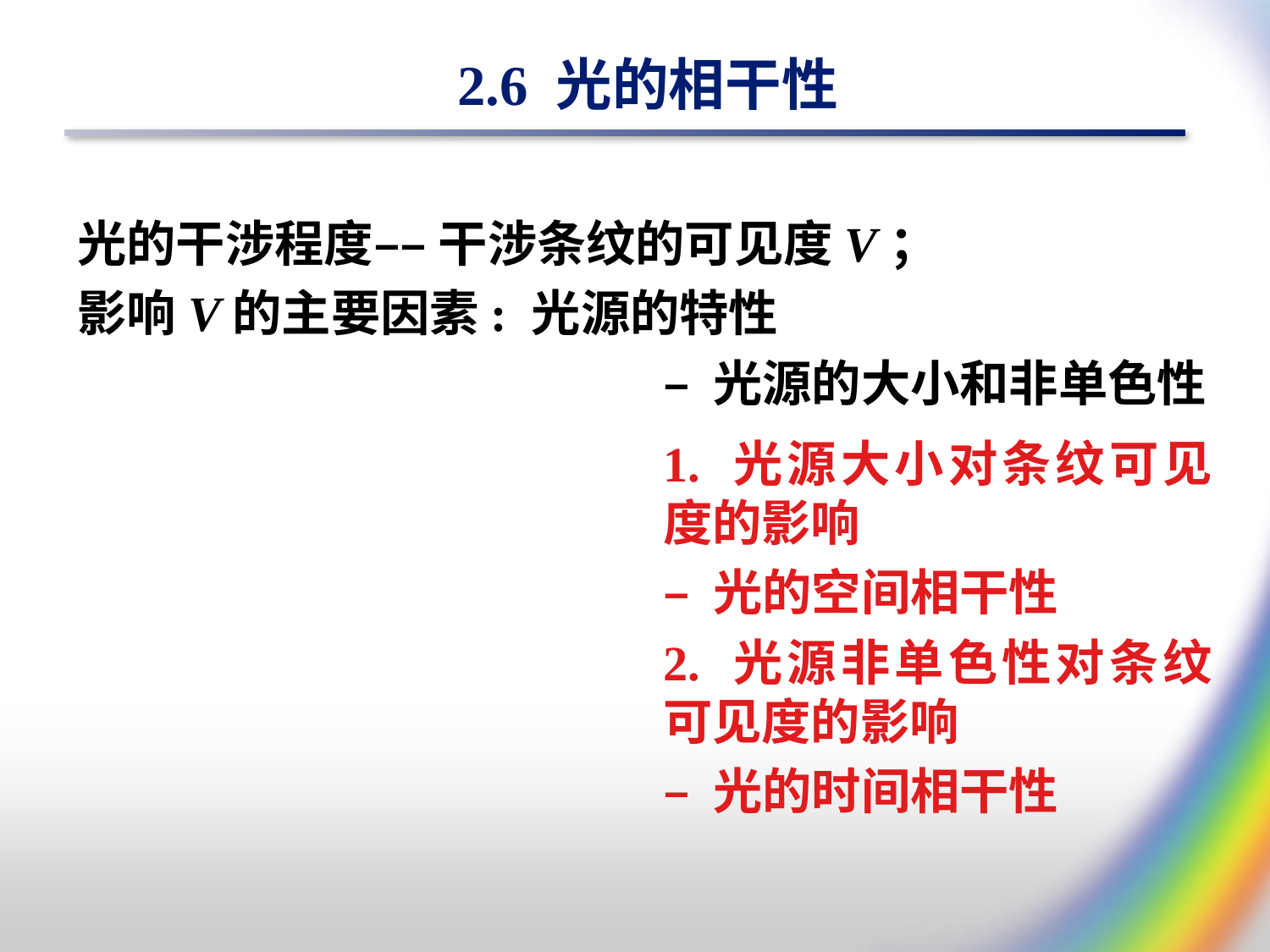

2.6 光的相干性

光的干涉程度–– 干涉条纹的可见度V；
影响V的主要因素: 光源的特性
– 光源的大小和非单色性
1. 光源大小对条纹可见度的影响
– 光的空间相干性
2. 光源非单色性对条纹可见度的影响
– 光的时间相干性